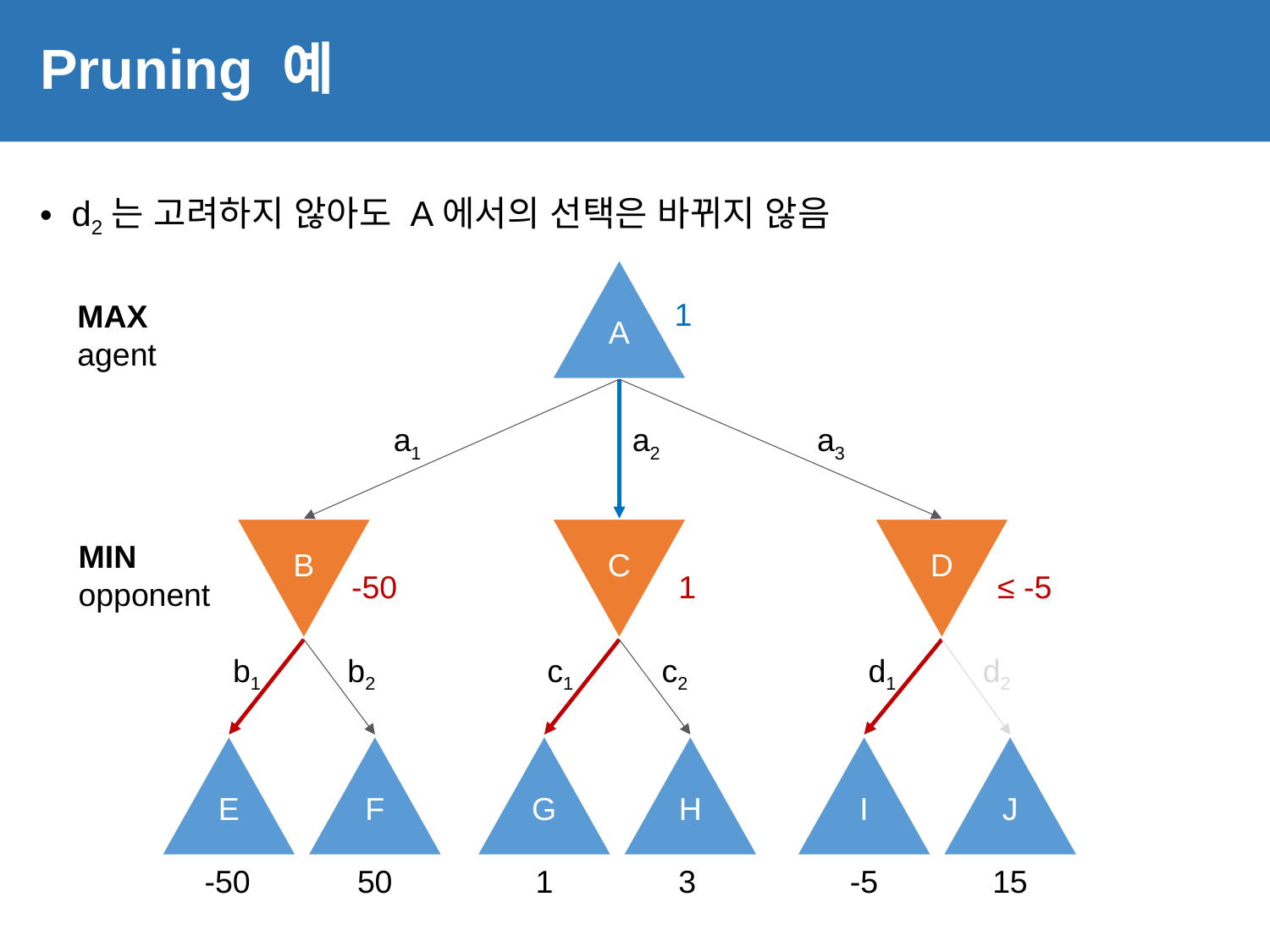

# Pruning 예
23
d2는 고려하지 않아도 A에서의 선택은 바뀌지 않음
A
1
MAX
agent
a1
a2
a3
B
C
D
MIN
opponent
-50
1
≤ -5
b1
b2
c1
c2
d1
d2
E
F
G
H
I
J
-50
50
1
3
-5
15